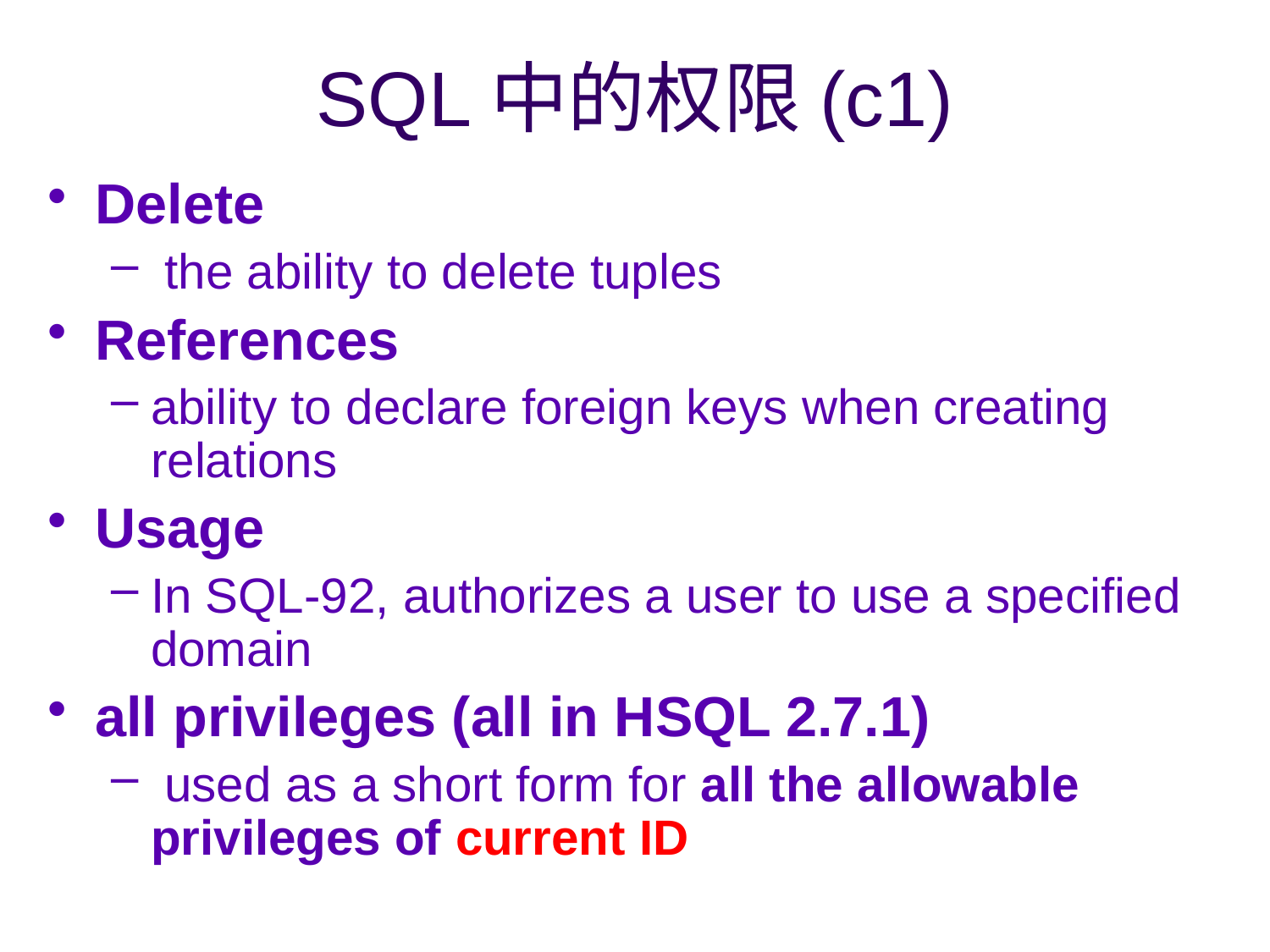

# SQL中的权限(c1)
Delete
 the ability to delete tuples
References
ability to declare foreign keys when creating relations
Usage
In SQL-92, authorizes a user to use a specified domain
all privileges (all in HSQL 2.7.1)
 used as a short form for all the allowable privileges of current ID